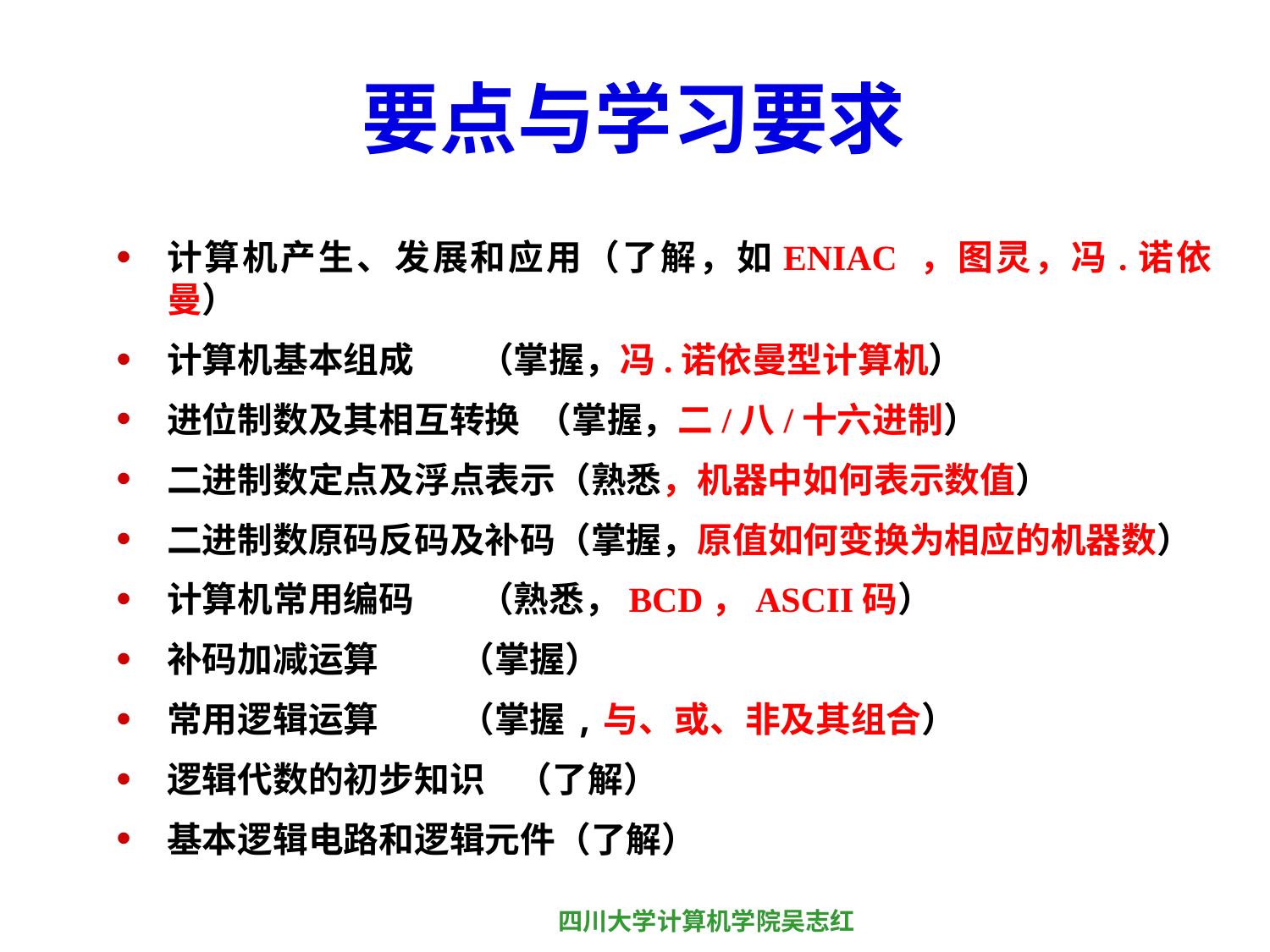

# 要点与学习要求
计算机产生、发展和应用（了解，如ENIAC ，图灵，冯.诺依曼）
计算机基本组成        （掌握，冯.诺依曼型计算机）
进位制数及其相互转换  （掌握，二/八/十六进制）
二进制数定点及浮点表示（熟悉，机器中如何表示数值）
二进制数原码反码及补码（掌握，原值如何变换为相应的机器数）
计算机常用编码        （熟悉，BCD，ASCII码）
补码加减运算          （掌握）
常用逻辑运算          （掌握,与、或、非及其组合）
逻辑代数的初步知识    （了解）
基本逻辑电路和逻辑元件（了解）

四川大学计算机学院吴志红
4